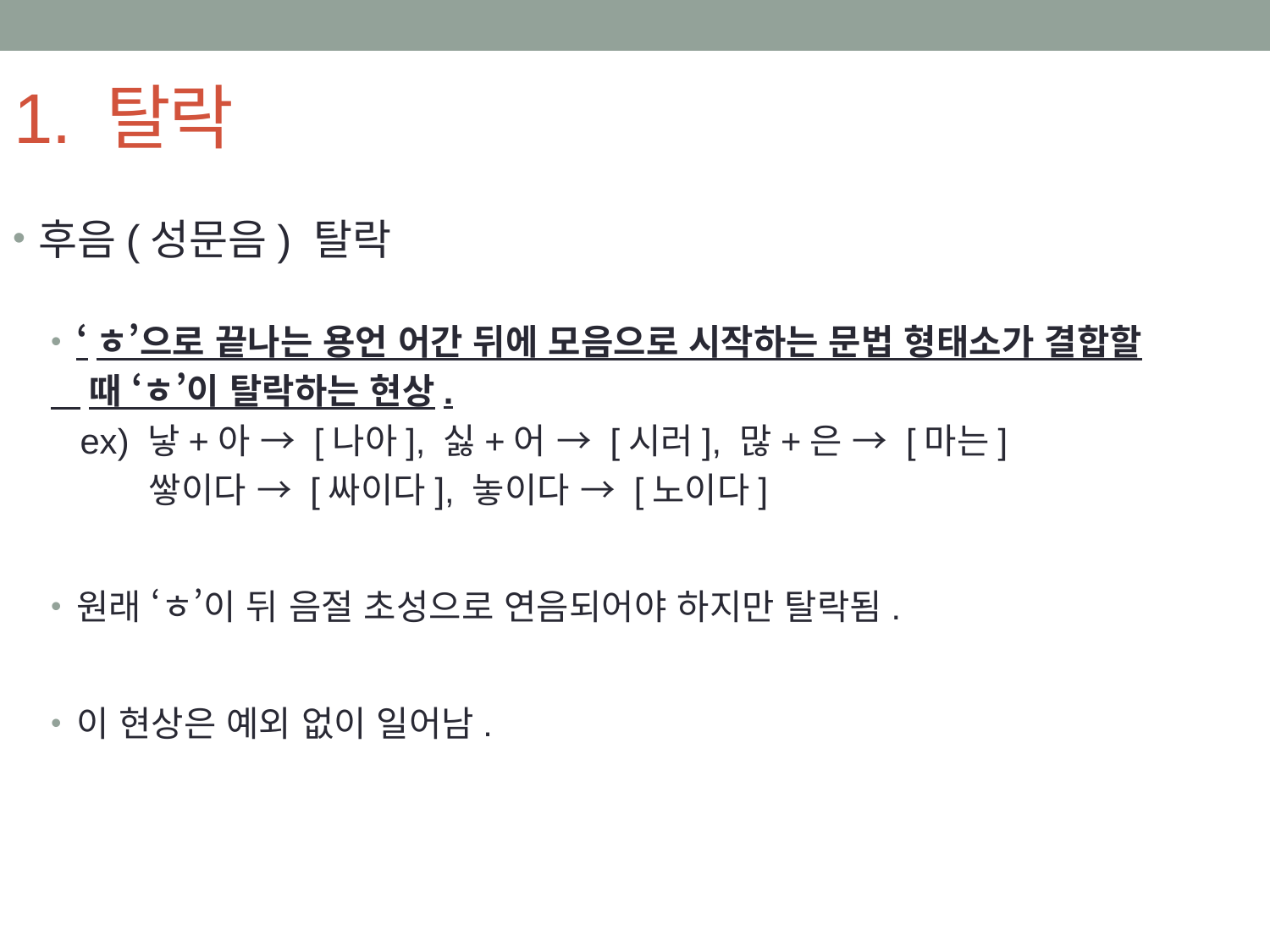

# 1. 탈락
후음(성문음) 탈락

‘ㅎ’으로 끝나는 용언 어간 뒤에 모음으로 시작하는 문법 형태소가 결합할
   때 ‘ㅎ’이 탈락하는 현상.
   ex) 낳+아 → [나아], 싫+어 → [시러], 많+은 → [마는]
         쌓이다 → [싸이다], 놓이다 → [노이다]

원래 ‘ㅎ’이 뒤 음절 초성으로 연음되어야 하지만 탈락됨.

이 현상은 예외 없이 일어남.